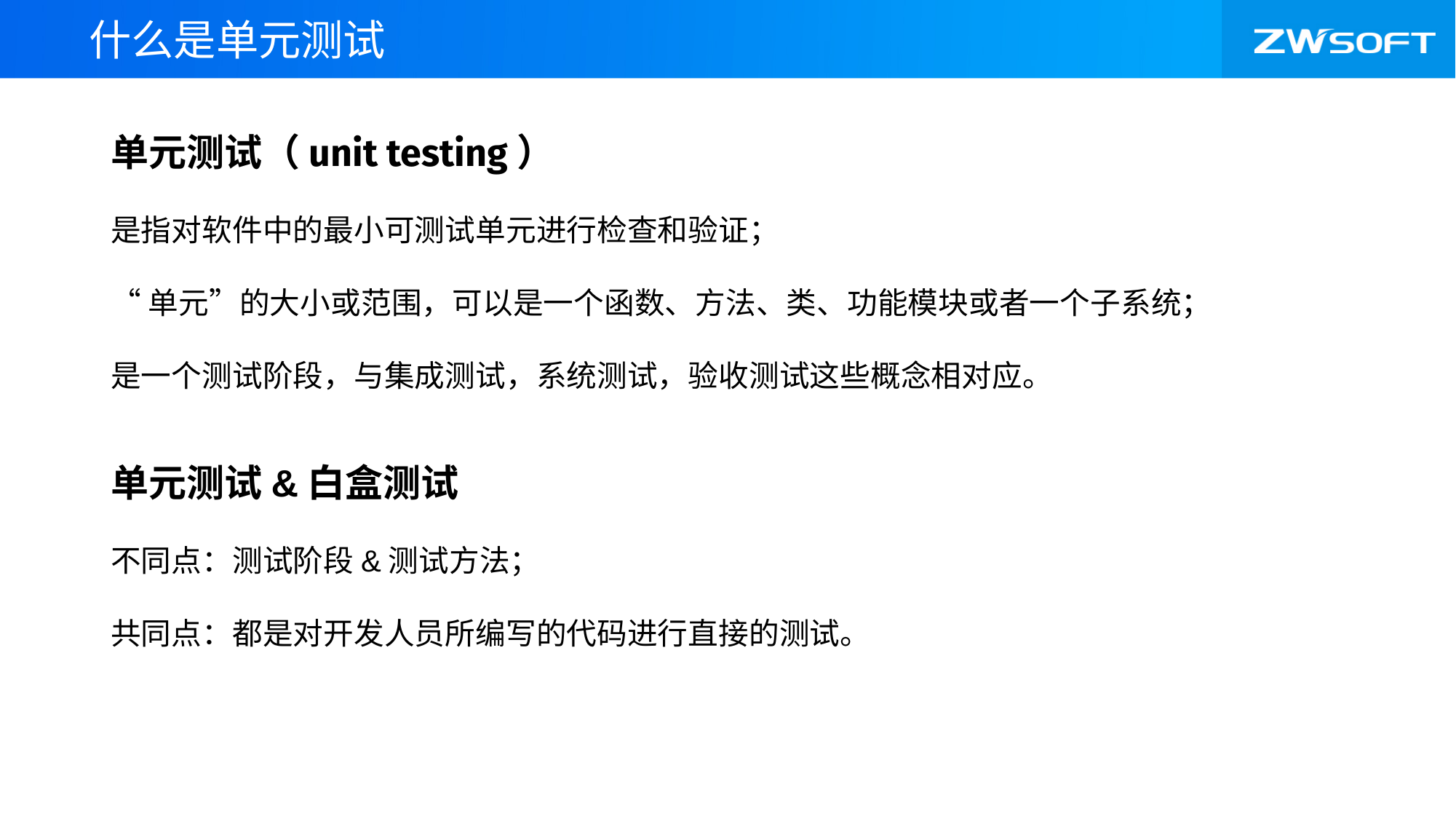

什么是单元测试
单元测试（unit testing）

是指对软件中的最小可测试单元进行检查和验证；

“单元”的大小或范围，可以是一个函数、方法、类、功能模块或者一个子系统；

是一个测试阶段，与集成测试，系统测试，验收测试这些概念相对应。
单元测试&白盒测试

不同点：测试阶段&测试方法；

共同点：都是对开发人员所编写的代码进行直接的测试。